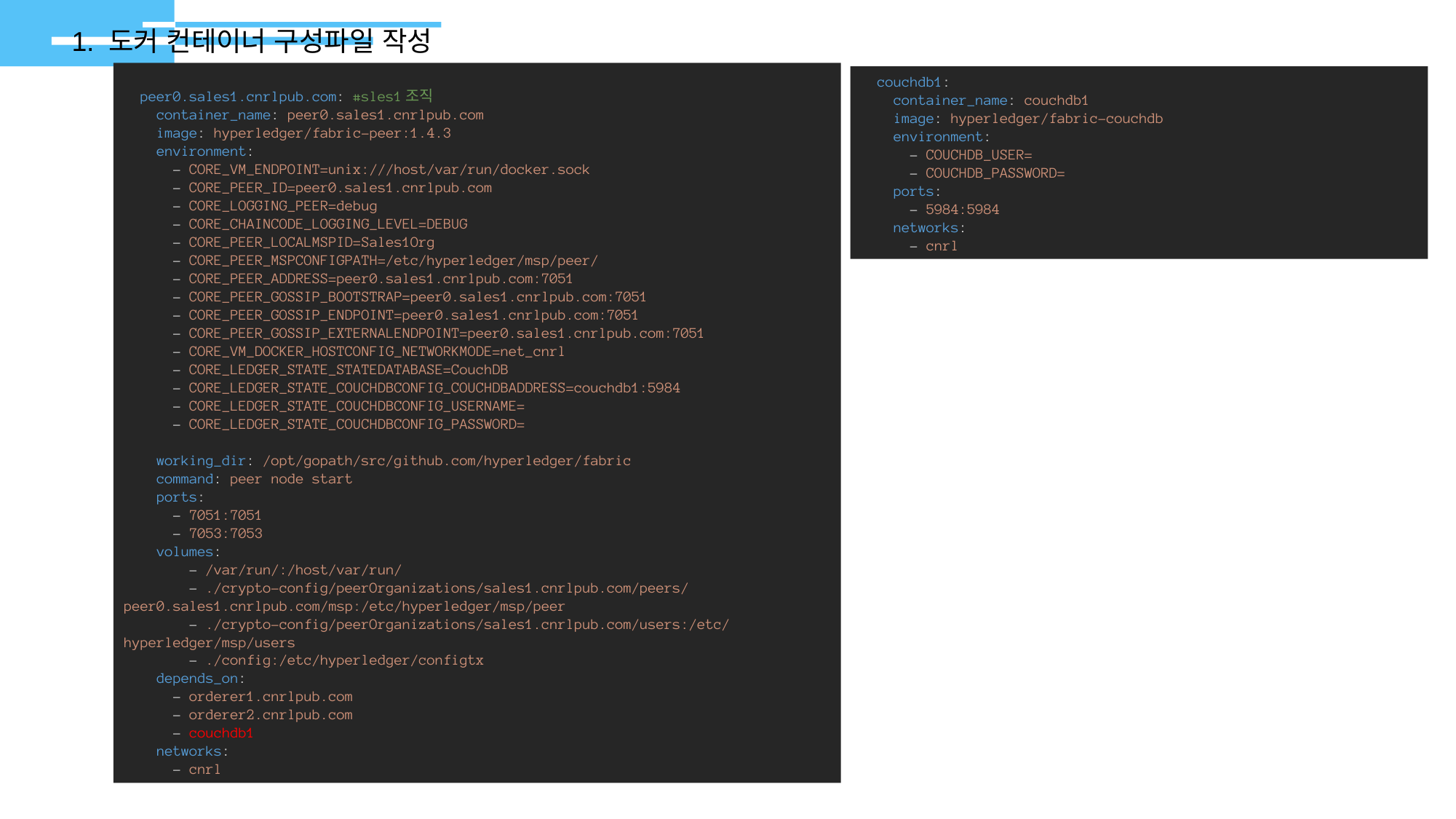

1. 도커 컨테이너 구성파일 작성
  peer0.sales1.cnrlpub.com: #sles1조직
    container_name: peer0.sales1.cnrlpub.com
    image: hyperledger/fabric-peer:1.4.3
    environment:
      - CORE_VM_ENDPOINT=unix:///host/var/run/docker.sock
      - CORE_PEER_ID=peer0.sales1.cnrlpub.com
      - CORE_LOGGING_PEER=debug
      - CORE_CHAINCODE_LOGGING_LEVEL=DEBUG
      - CORE_PEER_LOCALMSPID=Sales1Org
      - CORE_PEER_MSPCONFIGPATH=/etc/hyperledger/msp/peer/
      - CORE_PEER_ADDRESS=peer0.sales1.cnrlpub.com:7051
      - CORE_PEER_GOSSIP_BOOTSTRAP=peer0.sales1.cnrlpub.com:7051
      - CORE_PEER_GOSSIP_ENDPOINT=peer0.sales1.cnrlpub.com:7051
      - CORE_PEER_GOSSIP_EXTERNALENDPOINT=peer0.sales1.cnrlpub.com:7051
      - CORE_VM_DOCKER_HOSTCONFIG_NETWORKMODE=net_cnrl
      - CORE_LEDGER_STATE_STATEDATABASE=CouchDB
      - CORE_LEDGER_STATE_COUCHDBCONFIG_COUCHDBADDRESS=couchdb1:5984
      - CORE_LEDGER_STATE_COUCHDBCONFIG_USERNAME=
      - CORE_LEDGER_STATE_COUCHDBCONFIG_PASSWORD=
    working_dir: /opt/gopath/src/github.com/hyperledger/fabric
    command: peer node start
    ports:
      - 7051:7051
      - 7053:7053
    volumes:
        - /var/run/:/host/var/run/
        - ./crypto-config/peerOrganizations/sales1.cnrlpub.com/peers/peer0.sales1.cnrlpub.com/msp:/etc/hyperledger/msp/peer
        - ./crypto-config/peerOrganizations/sales1.cnrlpub.com/users:/etc/hyperledger/msp/users
        - ./config:/etc/hyperledger/configtx
    depends_on:
      - orderer1.cnrlpub.com
      - orderer2.cnrlpub.com
      - couchdb1
    networks:
      - cnrl
  couchdb1:
    container_name: couchdb1
    image: hyperledger/fabric-couchdb
    environment:
      - COUCHDB_USER=
      - COUCHDB_PASSWORD=
    ports:
      - 5984:5984
    networks:
      - cnrl